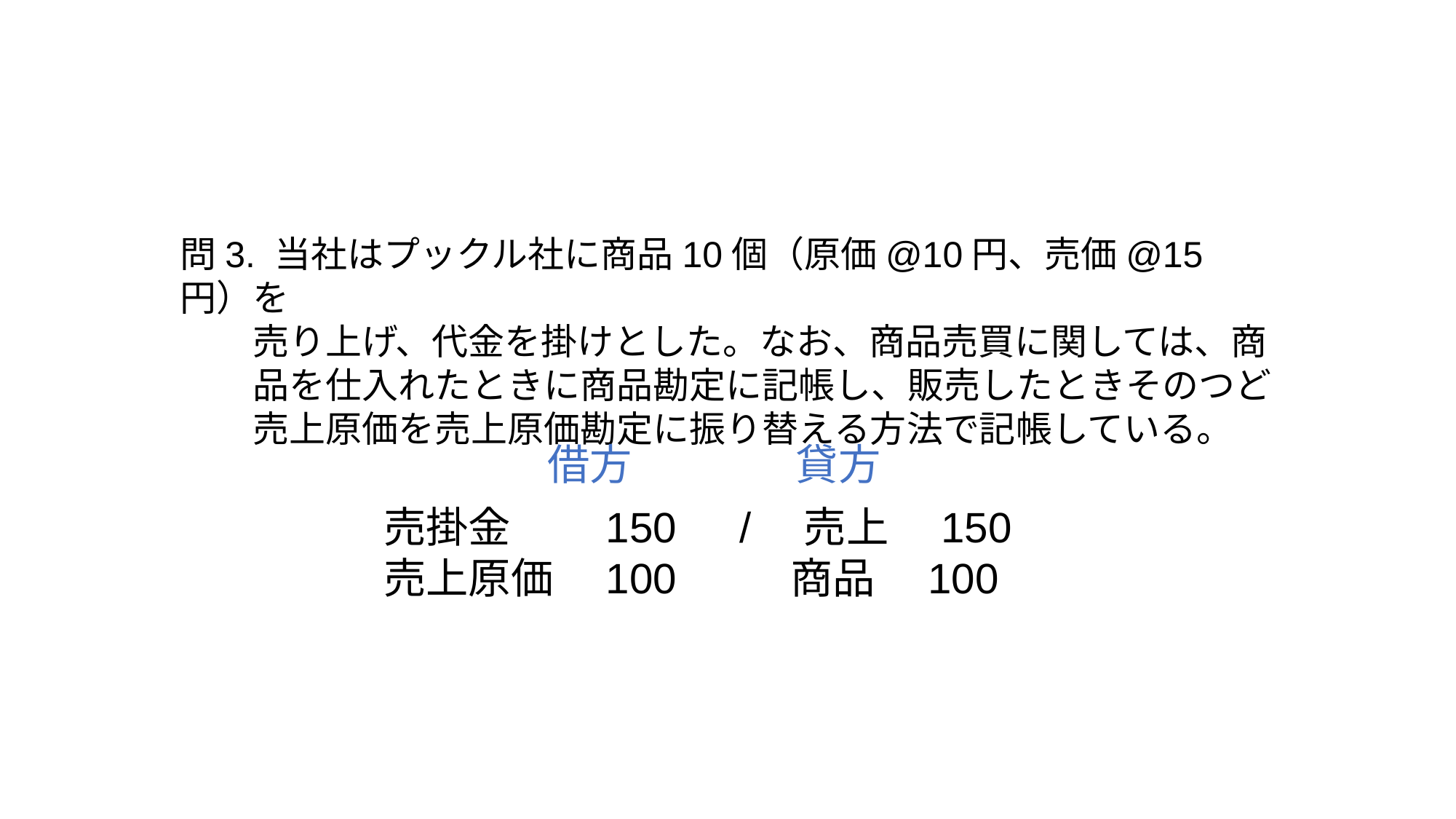

問3. 当社はプックル社に商品10個（原価@10円、売価@15円）を
　　売り上げ、代金を掛けとした。なお、商品売買に関しては、商
　　品を仕入れたときに商品勘定に記帳し、販売したときそのつど
　　売上原価を売上原価勘定に振り替える方法で記帳している。
借方
貸方
売掛金　　150　/　売上　150
売上原価　100　　  商品　100